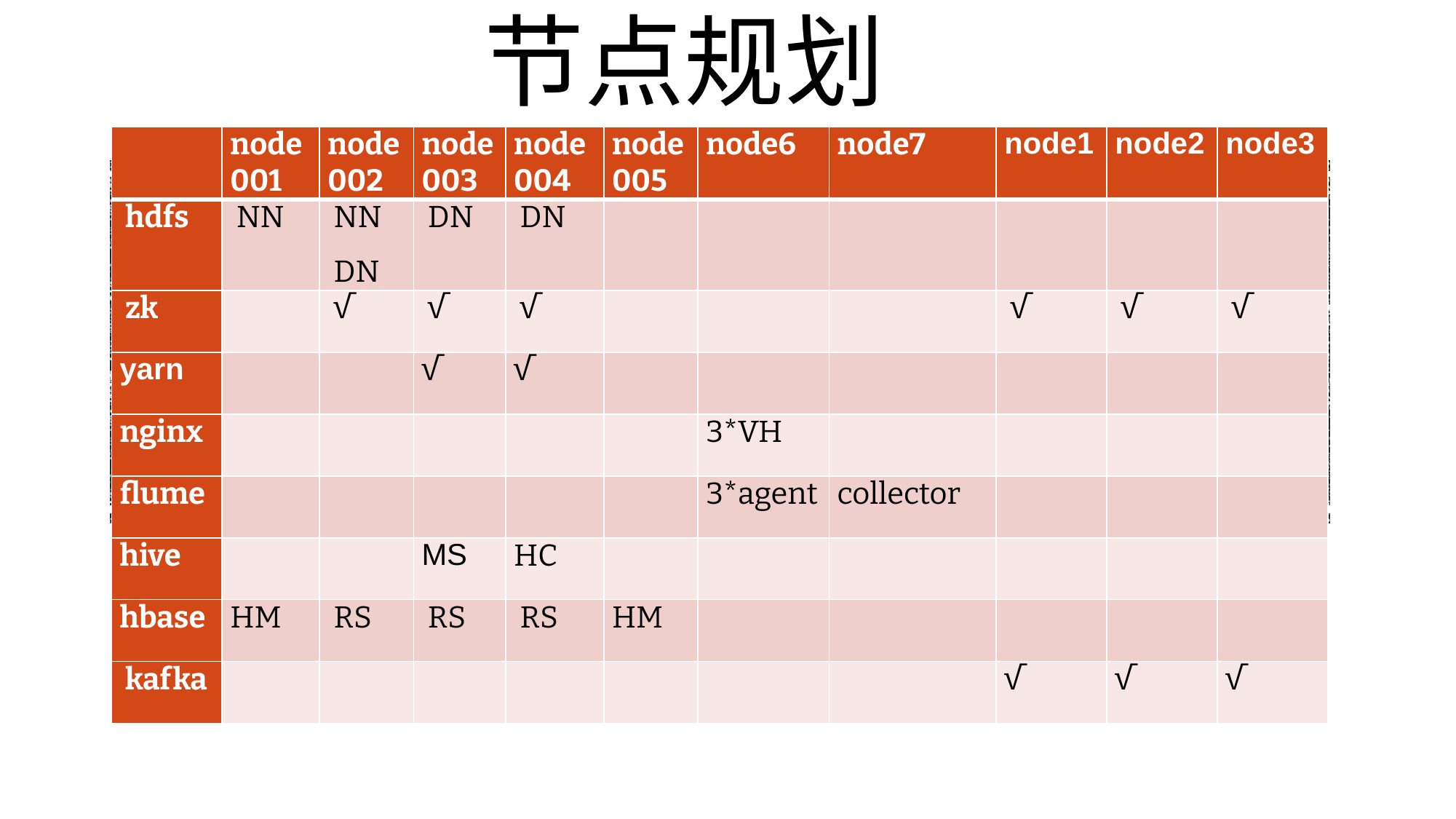

# 节点规划
|  | node 001 | node 002 | node 003 | node 004 | node 005 | node6 | node7 | node1 | node2 | node3 |
| --- | --- | --- | --- | --- | --- | --- | --- | --- | --- | --- |
| hdfs | NN | NN DN | DN | DN |  |  |  |  |  |  |
| zk |  | √ | √ | √ |  |  |  | √ | √ | √ |
| yarn |  |  | √ | √ |  |  |  |  |  |  |
| nginx |  |  |  |  |  | 3\*VH |  |  |  |  |
| flume |  |  |  |  |  | 3\*agent | collector |  |  |  |
| hive |  |  | MS | HC |  |  |  |  |  |  |
| hbase | HM | RS | RS | RS | HM |  |  |  |  |  |
| kafka |  |  |  |  |  |  |  | √ | √ | √ |